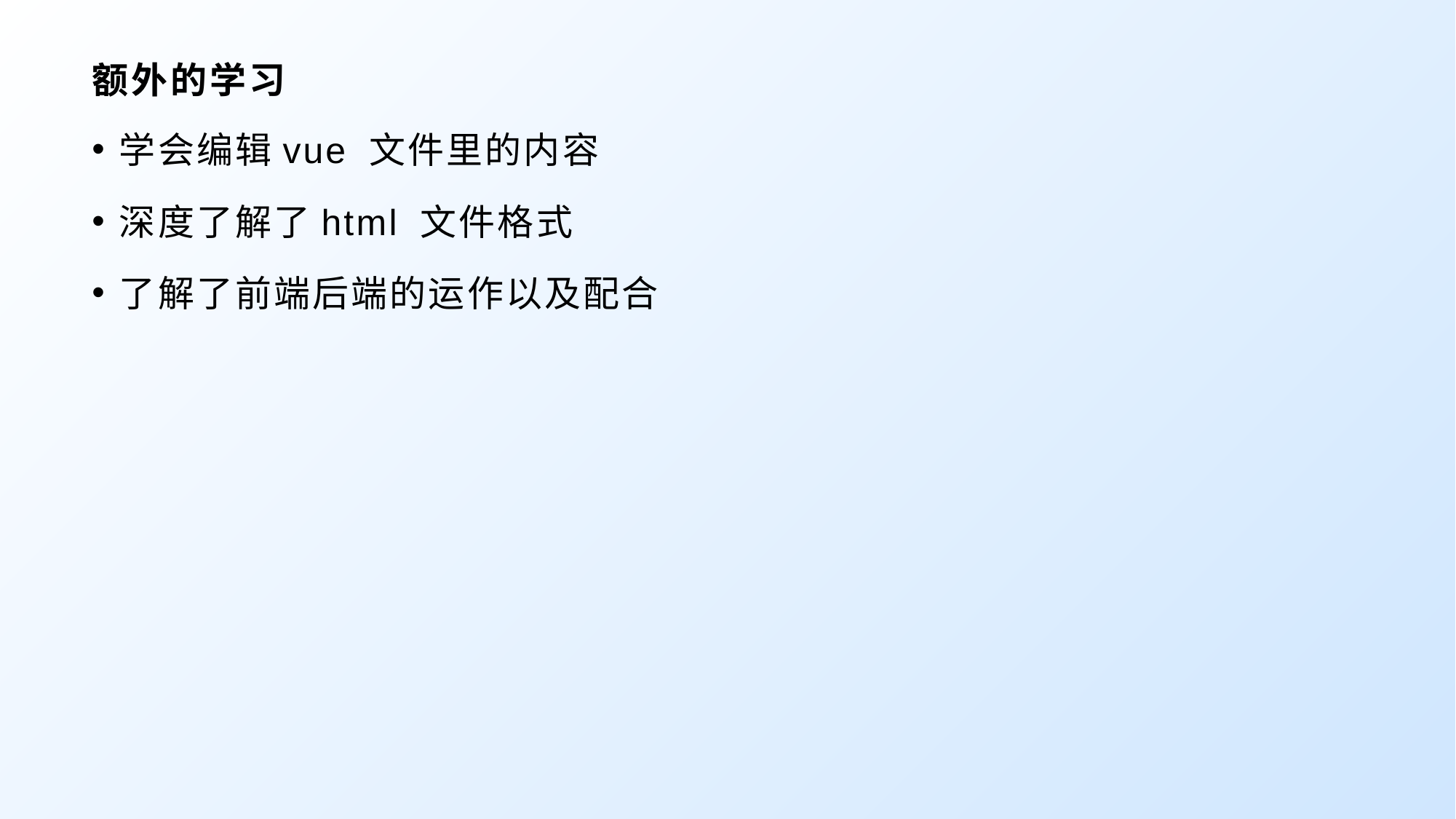

# 额外的学习
学会编辑vue 文件里的内容
深度了解了html 文件格式
了解了前端后端的运作以及配合